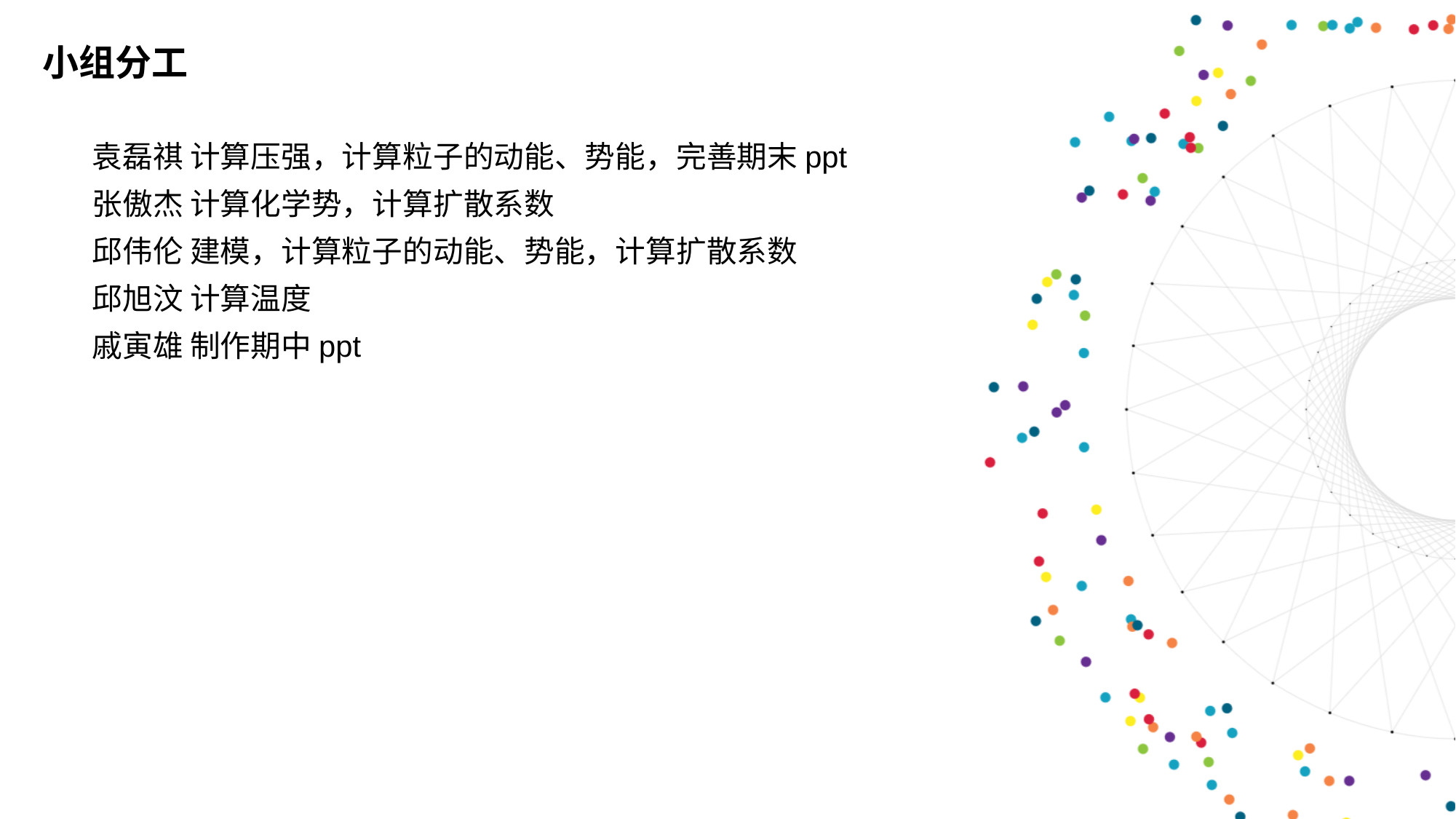

小组分工
袁磊祺 计算压强，计算粒子的动能、势能，完善期末ppt
张傲杰 计算化学势，计算扩散系数
邱伟伦 建模，计算粒子的动能、势能，计算扩散系数
邱旭汶 计算温度
戚寅雄 制作期中ppt